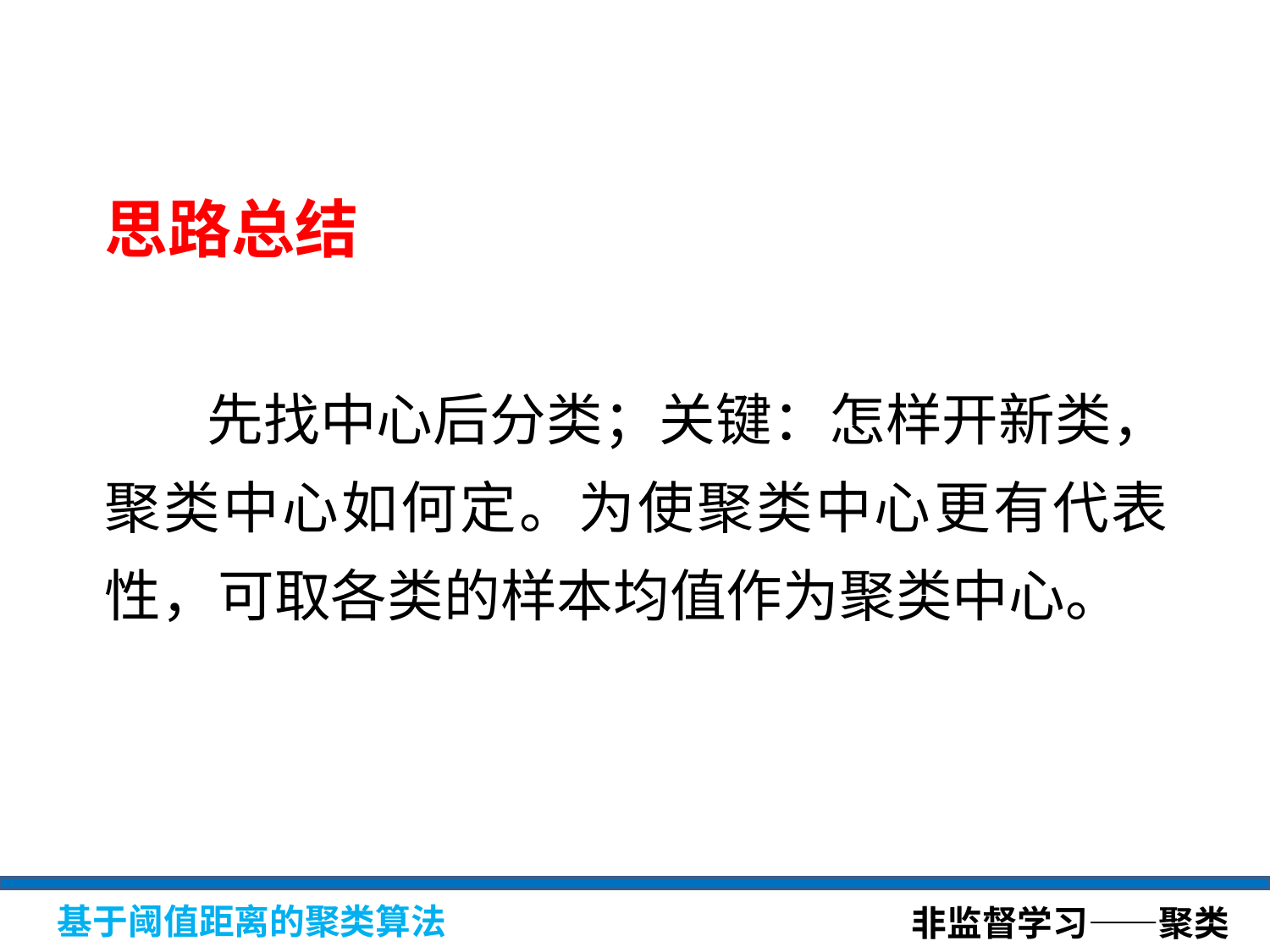

思路总结

        先找中心后分类；关键：怎样开新类，聚类中心如何定。为使聚类中心更有代表性，可取各类的样本均值作为聚类中心。

非监督学习——聚类
基于阈值距离的聚类算法